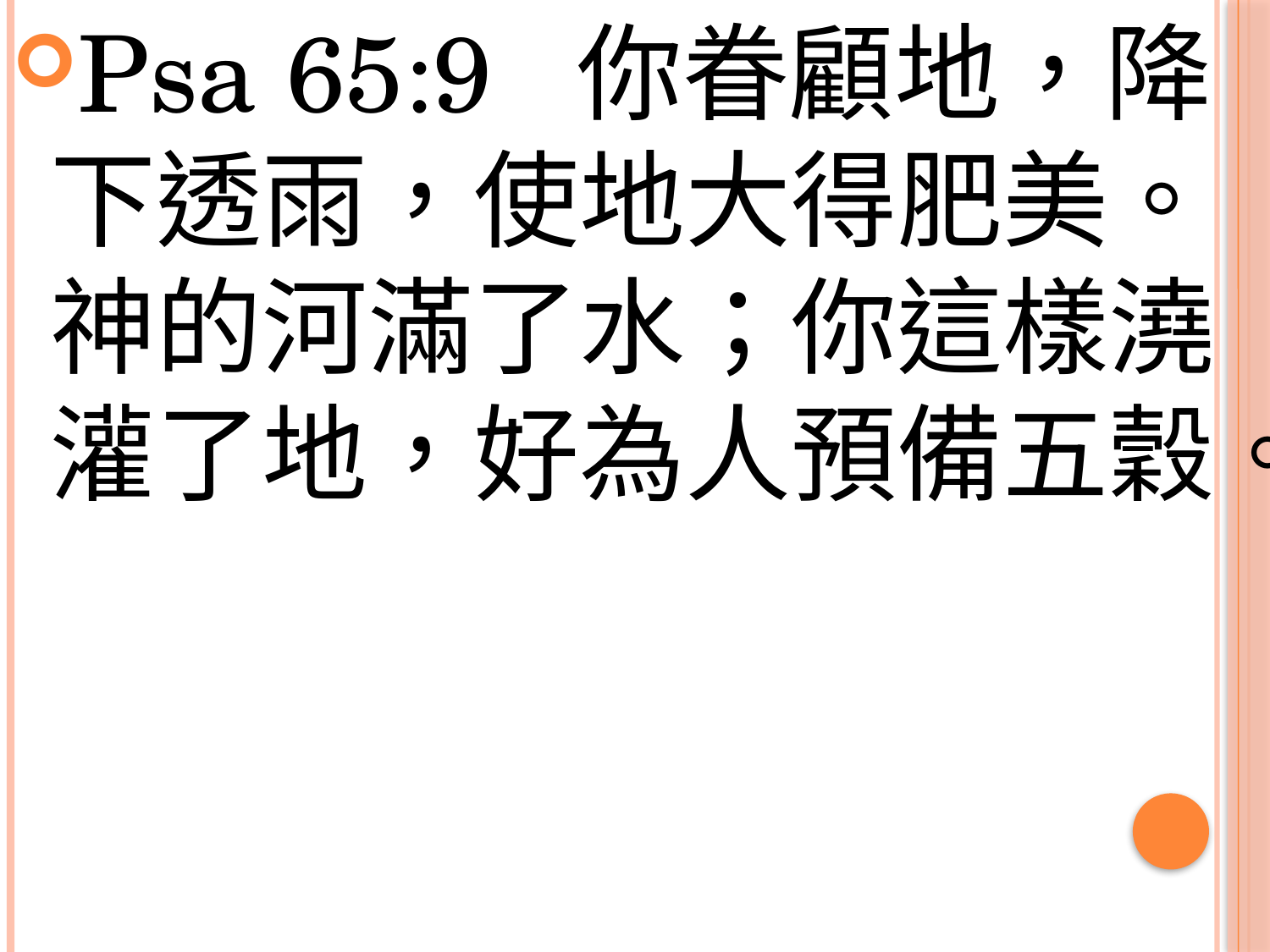

Psa 65:9  你眷顧地，降下透雨，使地大得肥美。神的河滿了水；你這樣澆灌了地，好為人預備五穀。